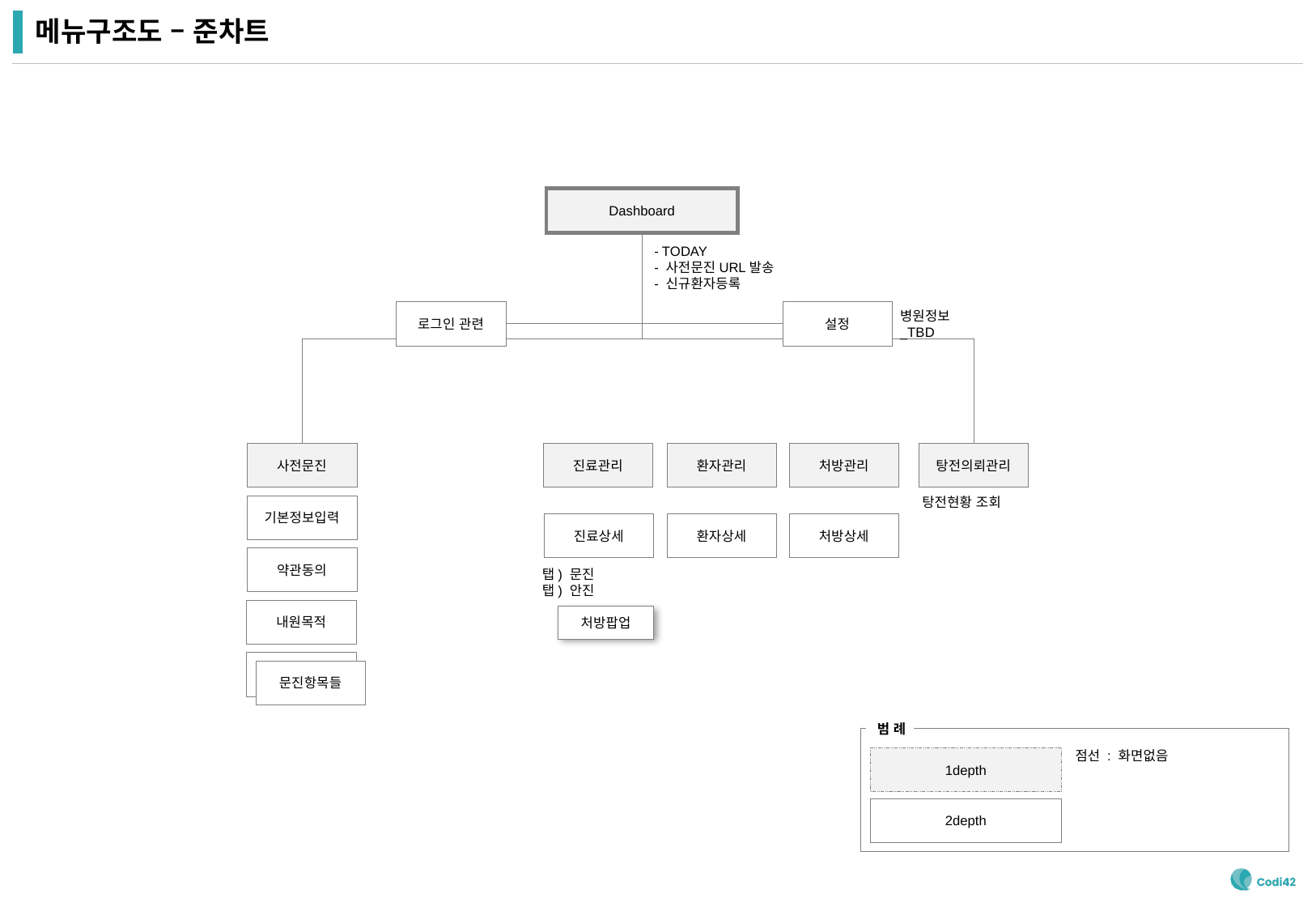

# 메뉴구조도 – 준차트
Dashboard
- TODAY
- 사전문진URL발송
- 신규환자등록
로그인 관련
설정
병원정보
_TBD
사전문진
진료관리
환자관리
처방관리
탕전의뢰관리
탕전현황 조회
기본정보입력
환자상세
처방상세
진료상세
약관동의
탭) 문진
탭) 안진
내원목적
처방팝업
문진항목들
문진항목들
  범 례

1depth
점선 : 화면없음
2depth